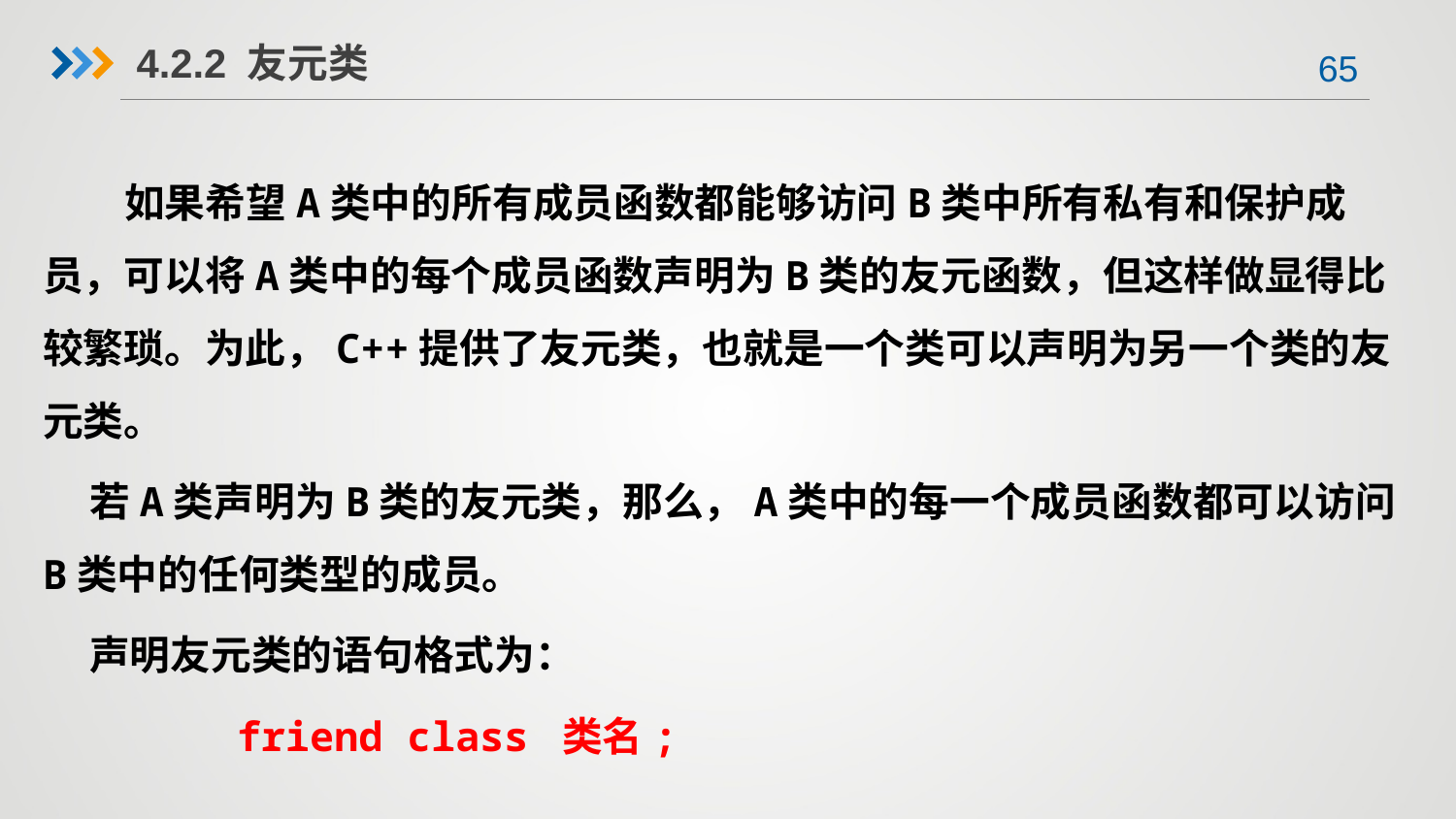

4.2.2 友元类
        如果希望A类中的所有成员函数都能够访问B类中所有私有和保护成员，可以将A类中的每个成员函数声明为B类的友元函数，但这样做显得比较繁琐。为此，C++提供了友元类，也就是一个类可以声明为另一个类的友元类。
    若A类声明为B类的友元类，那么，A类中的每一个成员函数都可以访问B类中的任何类型的成员。
    声明友元类的语句格式为：
        friend class 类名;